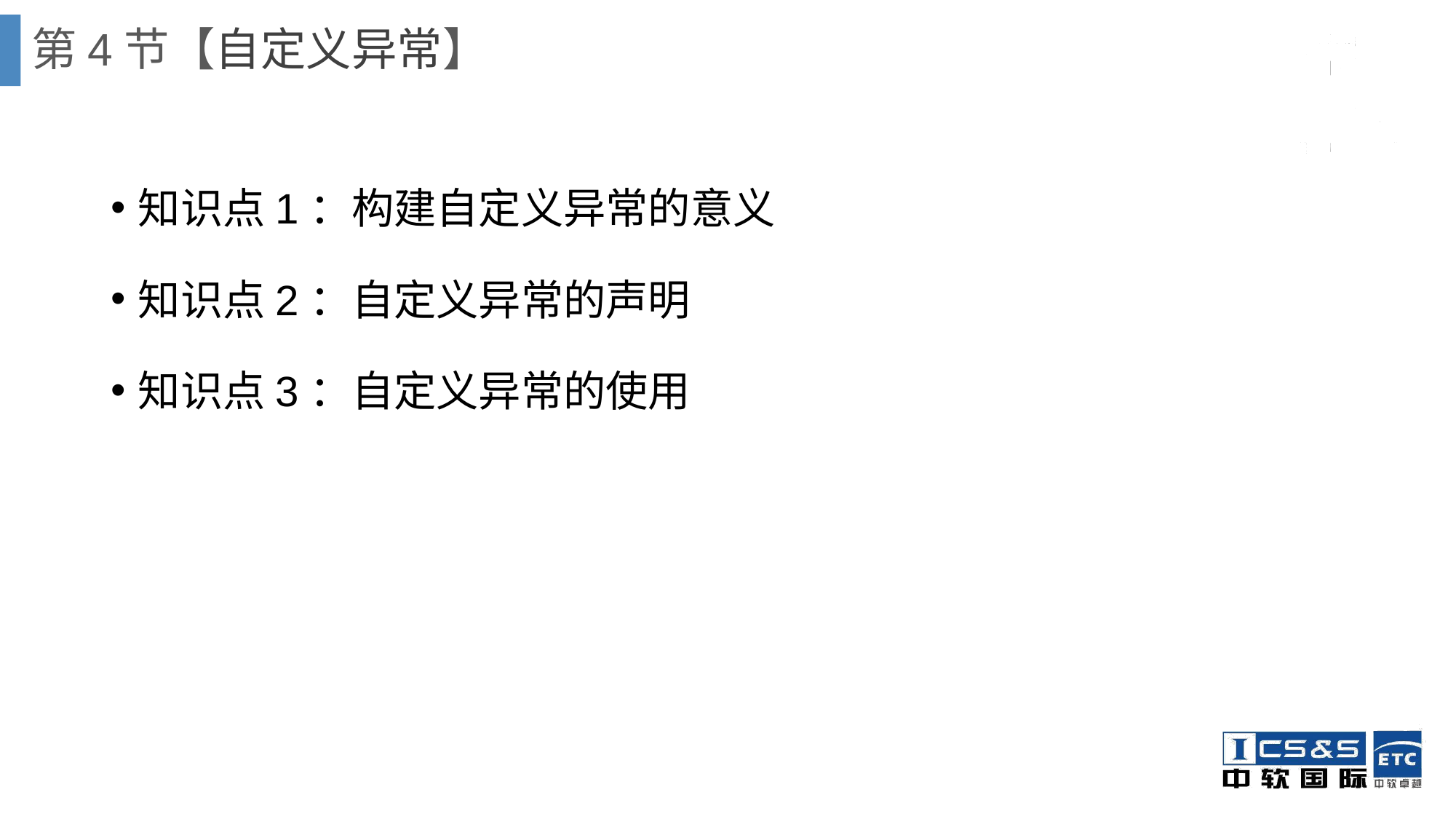

# 第4节【自定义异常】
知识点1：构建自定义异常的意义
知识点2：自定义异常的声明
知识点3：自定义异常的使用